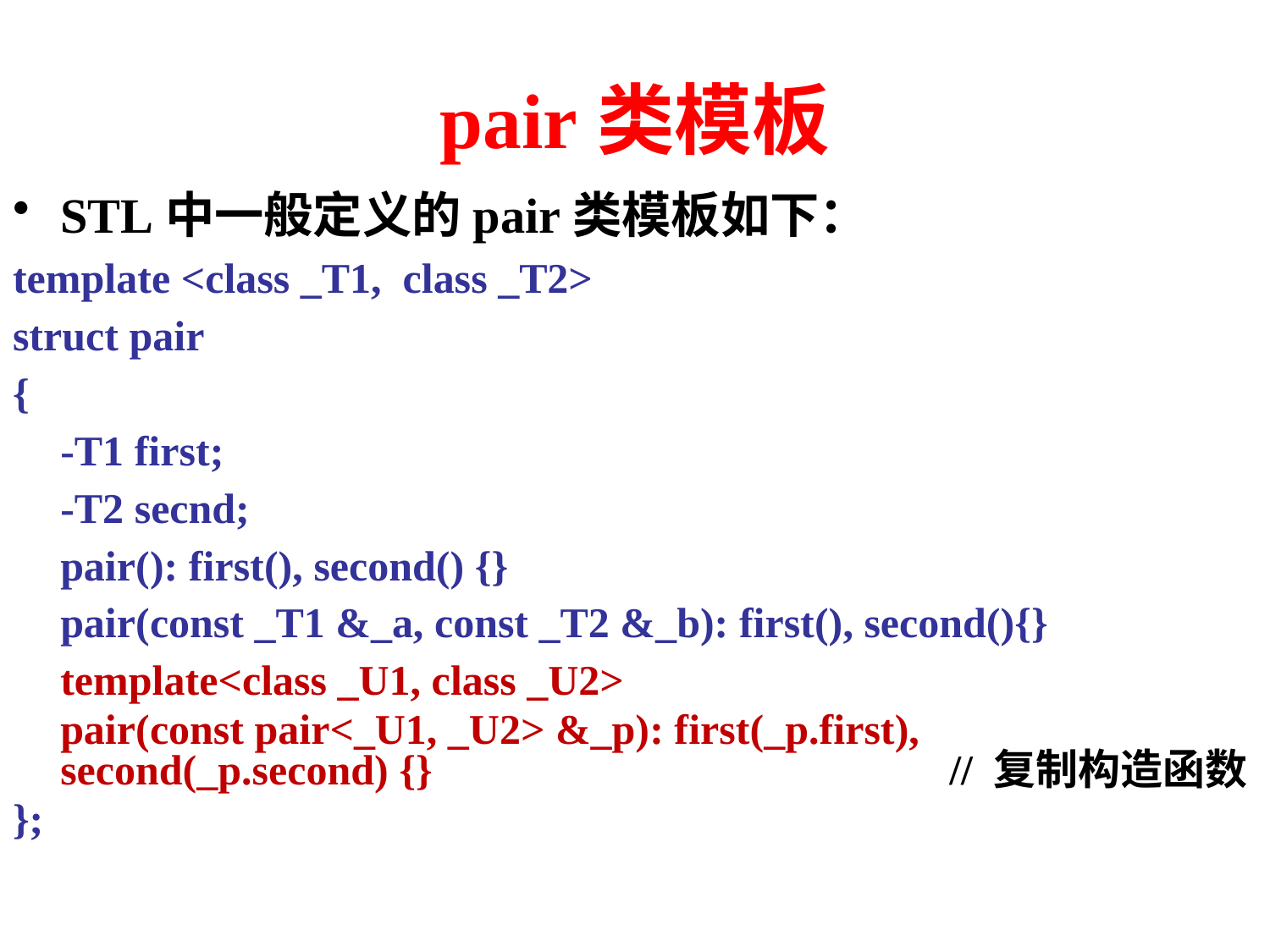

# pair类模板
STL中一般定义的pair类模板如下：
template <class _T1,  class _T2>
struct pair
{
	-T1 first;
	-T2 secnd;
	pair(): first(), second() {}
	pair(const _T1 &_a, const _T2 &_b): first(), second(){}
	template<class _U1, class _U2>
	pair(const pair<_U1, _U2> &_p): first(_p.first), second(_p.second) {}					// 复制构造函数
};